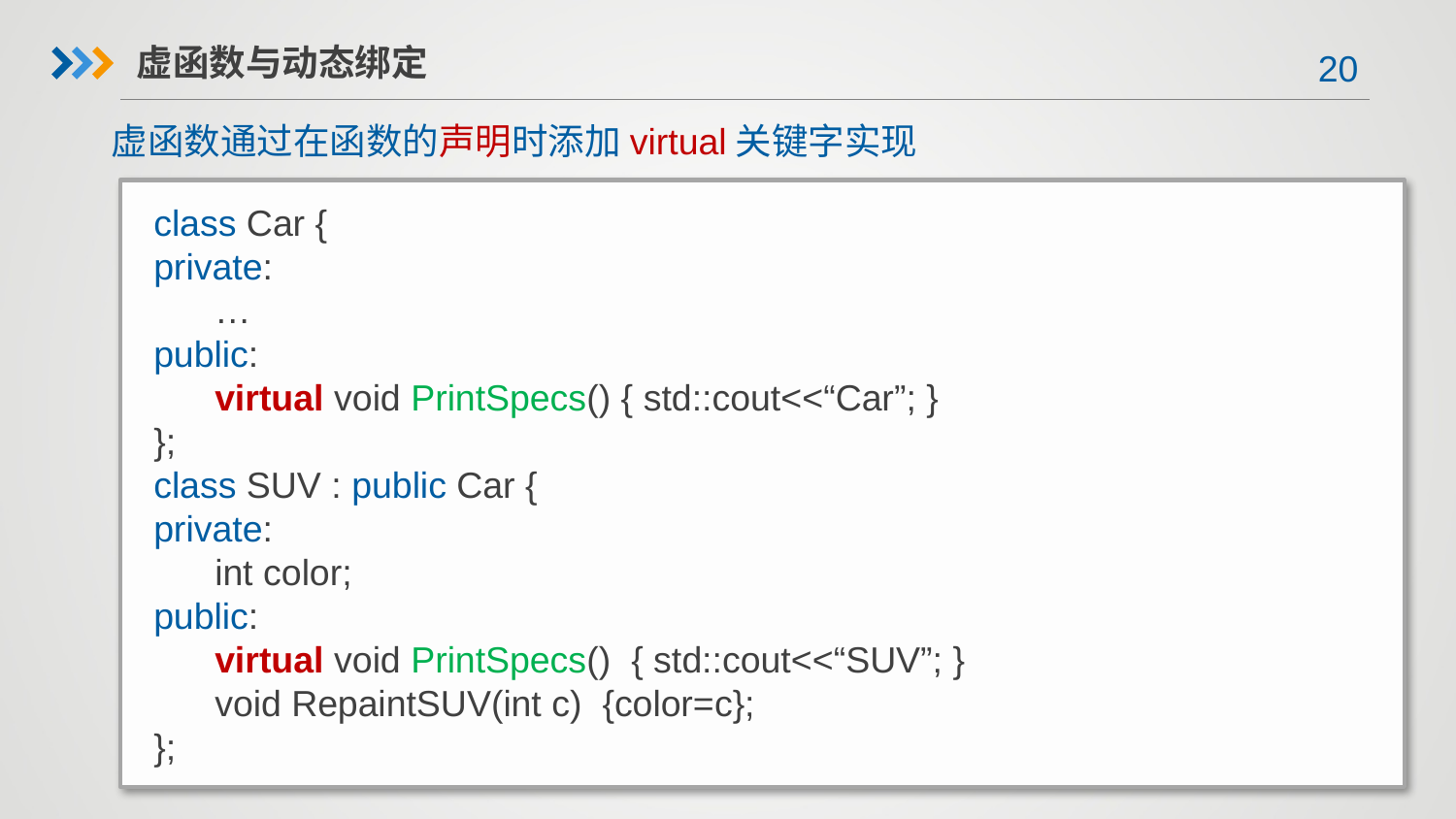

虚函数与动态绑定
虚函数通过在函数的声明时添加virtual关键字实现

class Car {
private:
      …
public:
      virtual void PrintSpecs() { std::cout<<“Car”; }
};
class SUV : public Car {
private:
      int color;
public:
      virtual void PrintSpecs()  { std::cout<<“SUV”; }
      void RepaintSUV(int c)  {color=c};
};